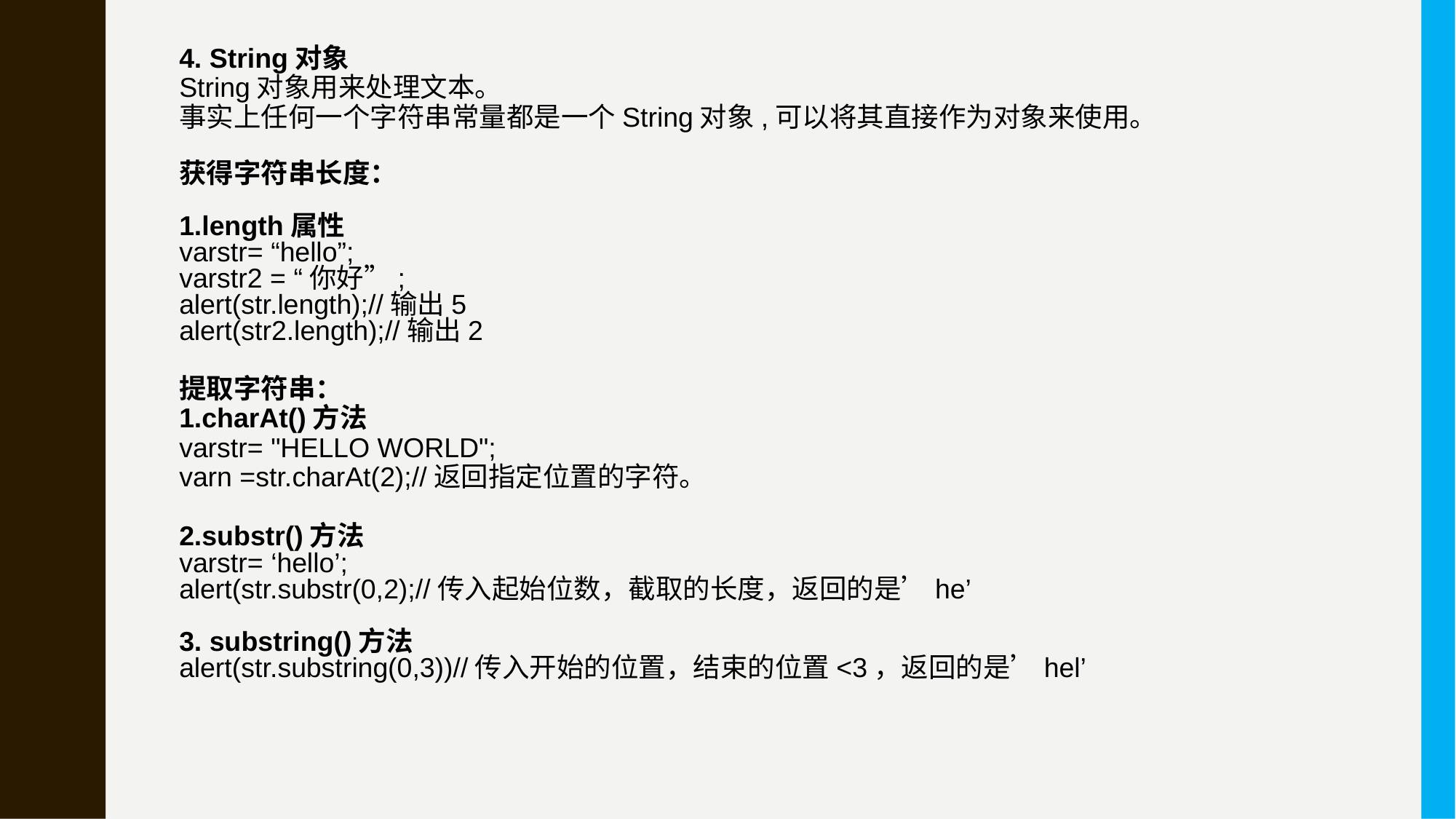

4. String对象
String对象用来处理文本。
事实上任何一个字符串常量都是一个String对象,可以将其直接作为对象来使用。

获得字符串长度：

1.length属性
varstr= “hello”;
varstr2 = “你好”;
alert(str.length);//输出5
alert(str2.length);//输出2

提取字符串：
1.charAt()方法
varstr= "HELLO WORLD";
varn =str.charAt(2);//返回指定位置的字符。

2.substr()方法
varstr= ‘hello’;
alert(str.substr(0,2);//传入起始位数，截取的长度，返回的是’he’

3. substring()方法
alert(str.substring(0,3))//传入开始的位置，结束的位置<3，返回的是’hel’